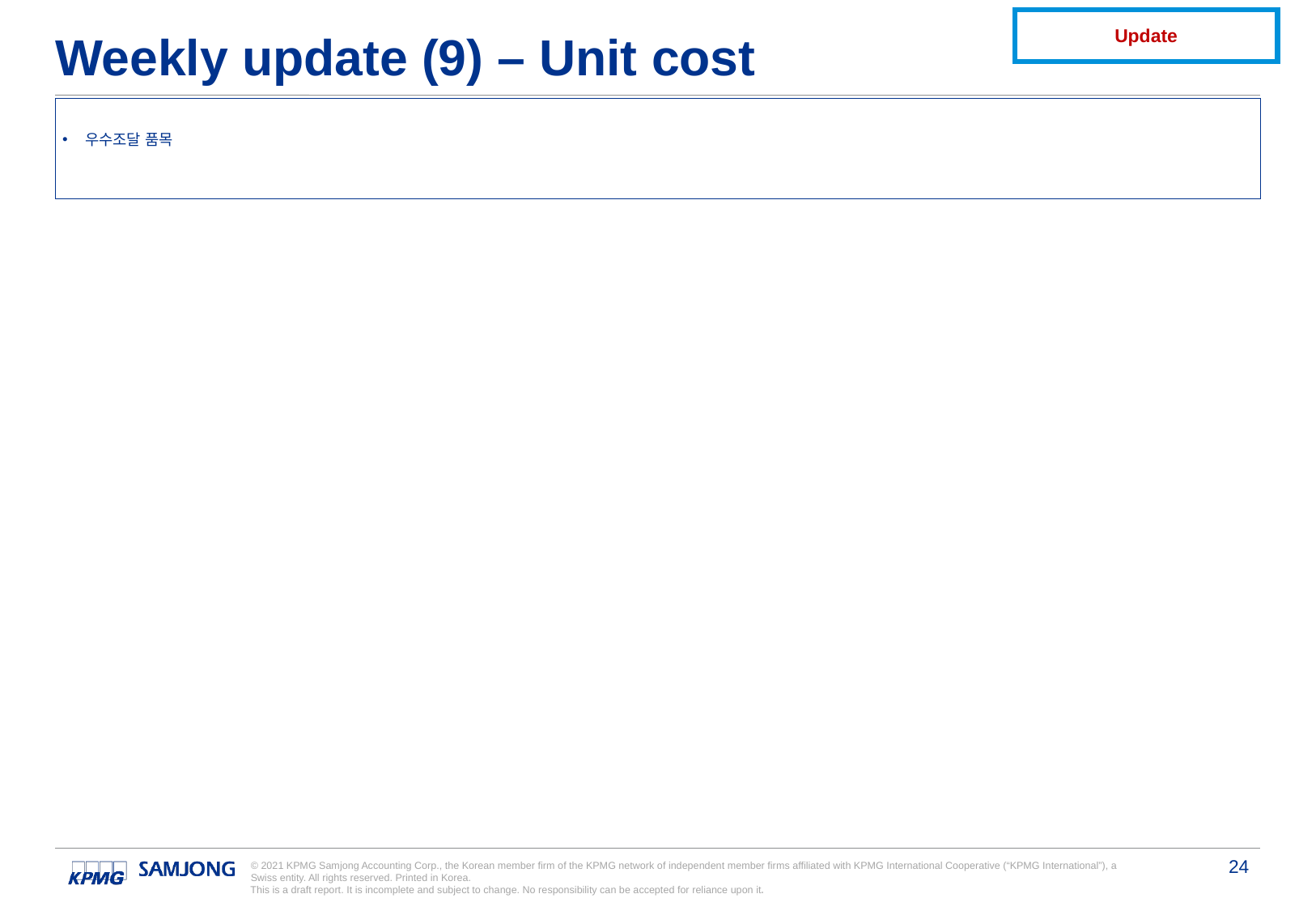

Update
Weekly update (9) – Unit cost
우수조달 품목